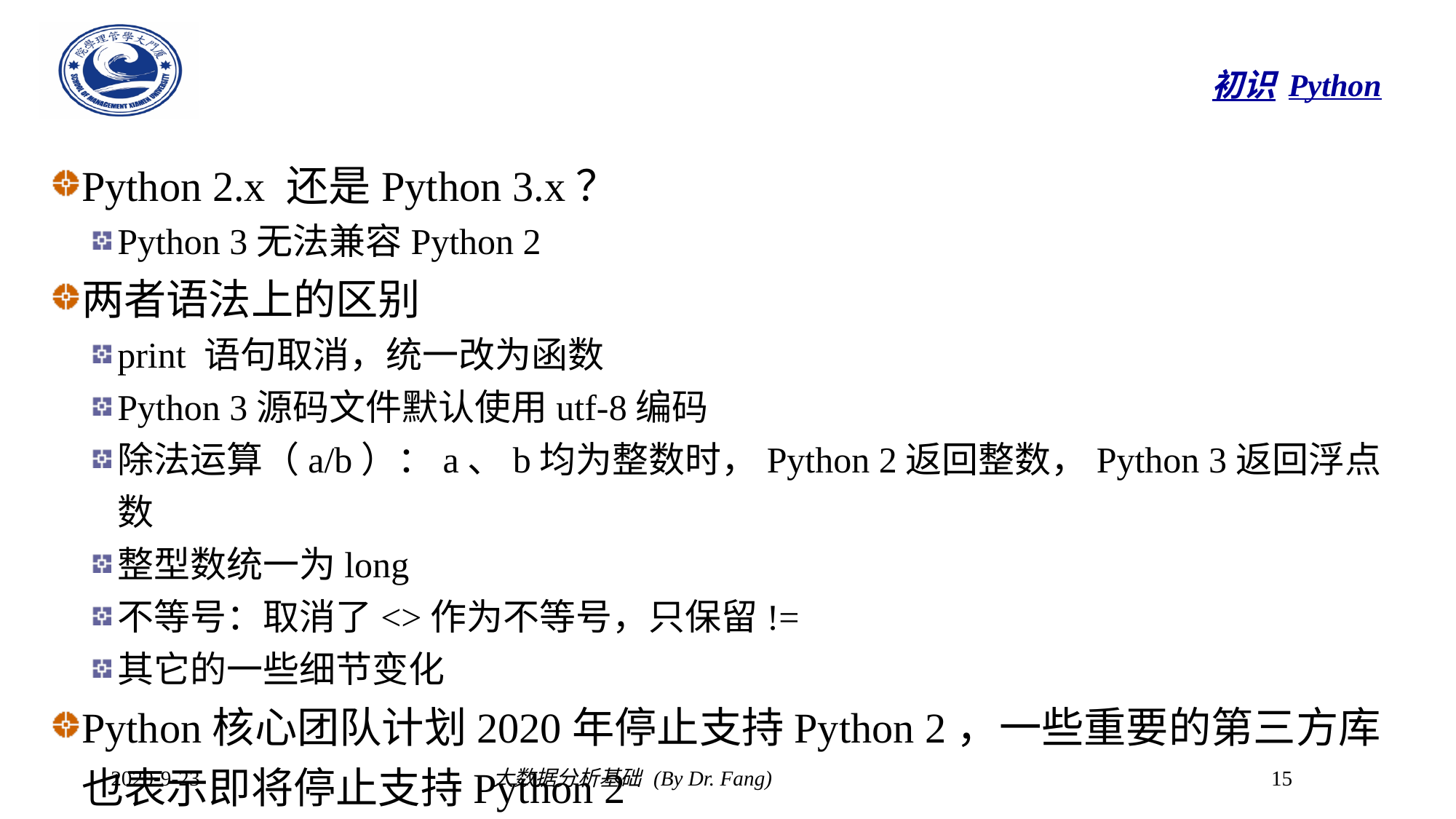

# 初识Python
Python 2.x 还是Python 3.x？
Python 3无法兼容Python 2
两者语法上的区别
print 语句取消，统一改为函数
Python 3源码文件默认使用utf-8编码
除法运算（a/b）：a、b均为整数时，Python 2返回整数，Python 3返回浮点数
整型数统一为long
不等号：取消了<>作为不等号，只保留!=
其它的一些细节变化
Python核心团队计划2020年停止支持Python 2，一些重要的第三方库也表示即将停止支持Python 2

2020-9-23
大数据分析基础 (By Dr. Fang)
15